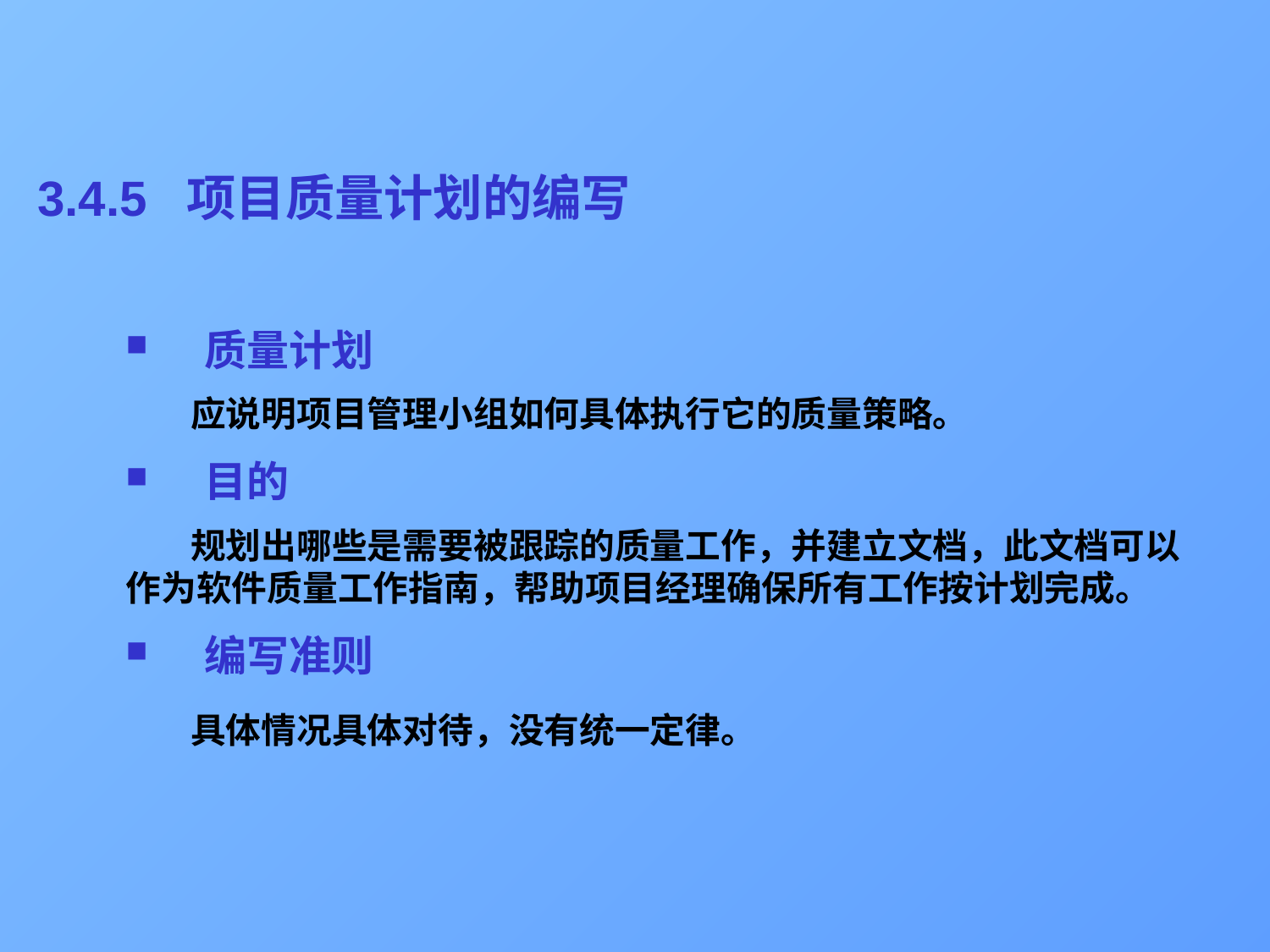

# 3.4.5  项目质量计划的编写
    质量计划
       应说明项目管理小组如何具体执行它的质量策略。
    目的
       规划出哪些是需要被跟踪的质量工作，并建立文档，此文档可以作为软件质量工作指南，帮助项目经理确保所有工作按计划完成。
    编写准则
       具体情况具体对待，没有统一定律。